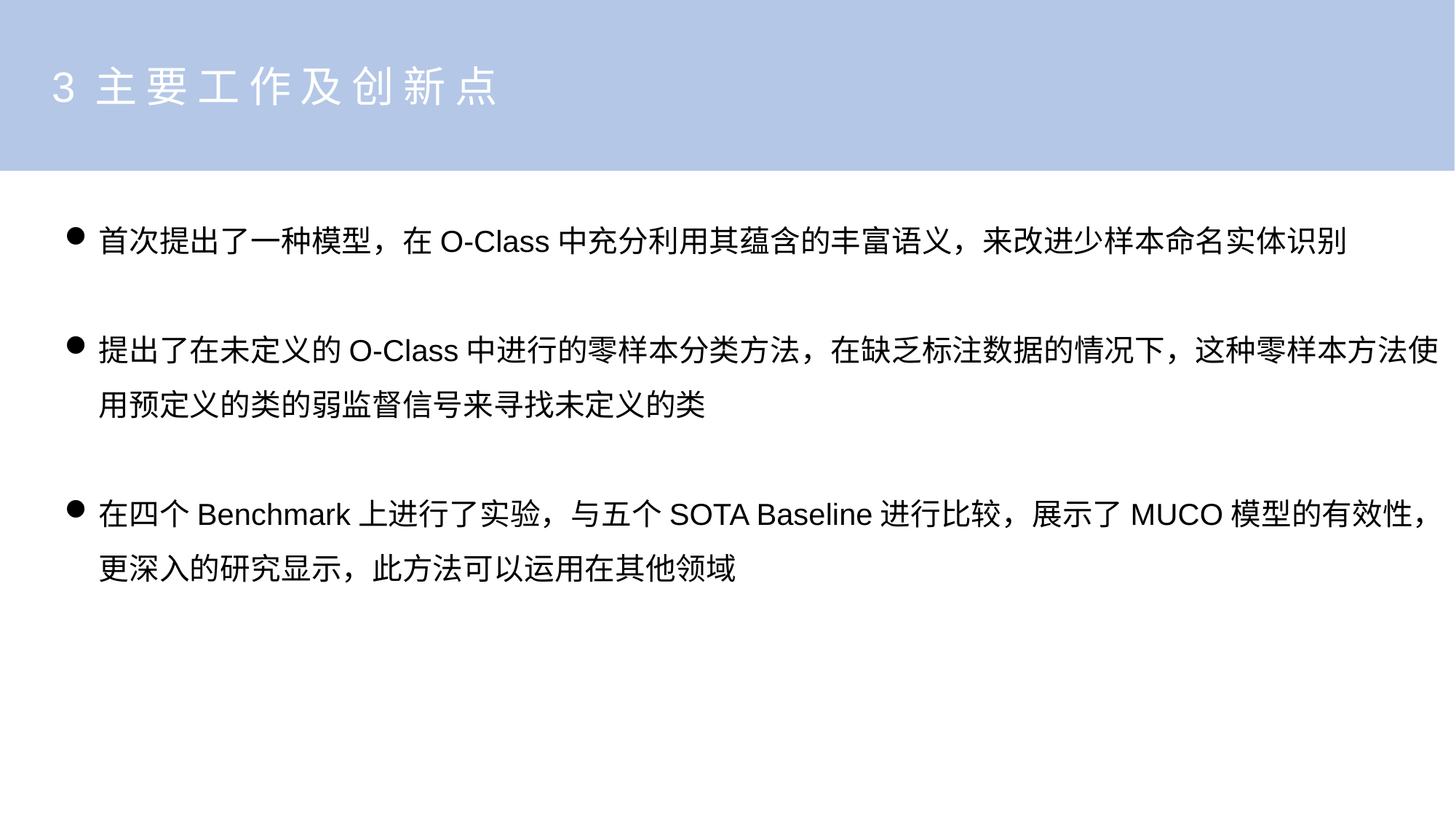

3主要工作及创新点

首次提出了一种模型，在O-Class中充分利用其蕴含的丰富语义，来改进少样本命名实体识别

提出了在未定义的O-Class中进行的零样本分类方法，在缺乏标注数据的情况下，这种零样本方法使用预定义的类的弱监督信号来寻找未定义的类

在四个Benchmark上进行了实验，与五个SOTA Baseline进行比较，展示了MUCO模型的有效性，更深入的研究显示，此方法可以运用在其他领域